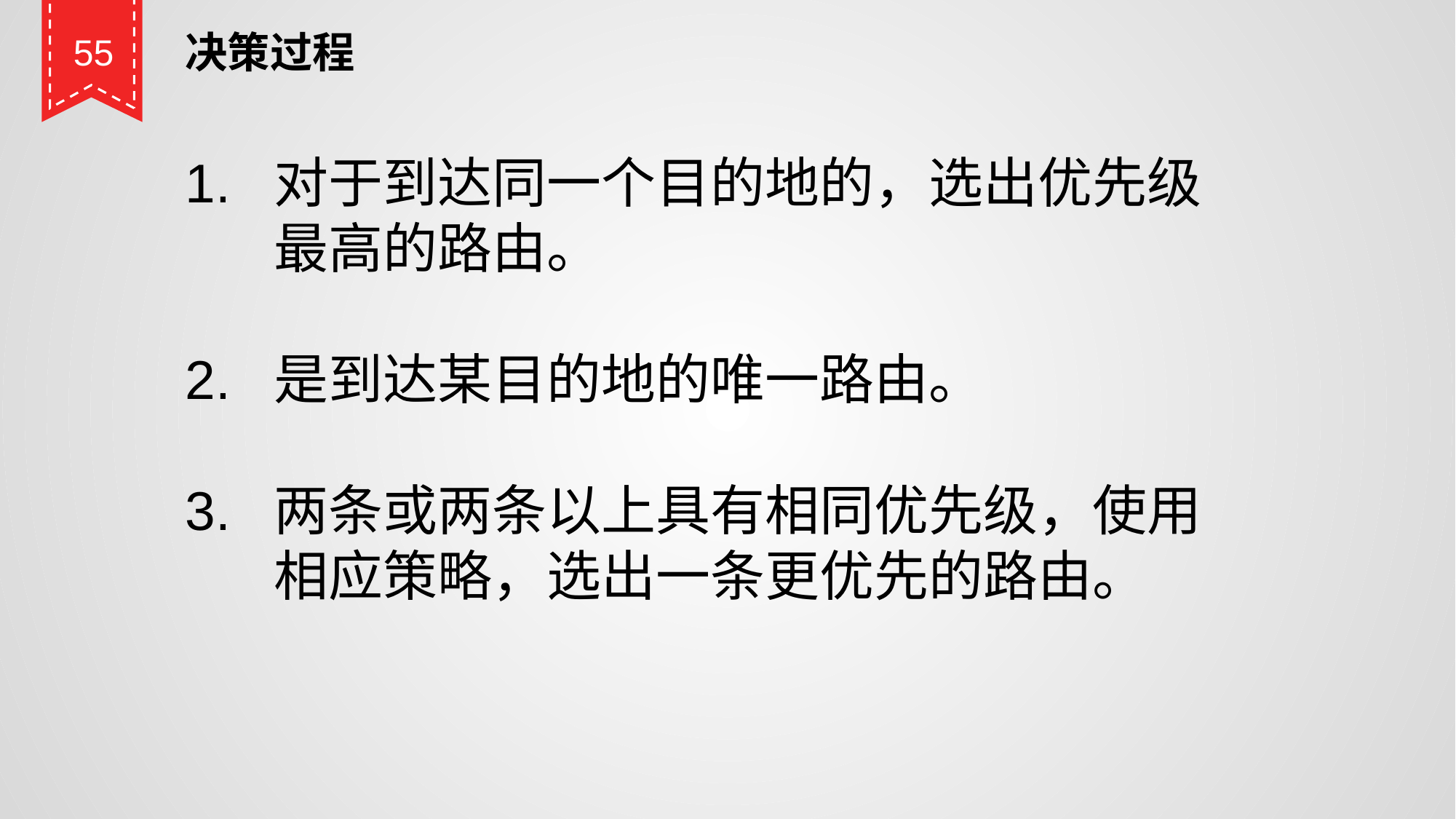

决策过程
55
对于到达同一个目的地的，选出优先级最高的路由。

是到达某目的地的唯一路由。

两条或两条以上具有相同优先级，使用相应策略，选出一条更优先的路由。